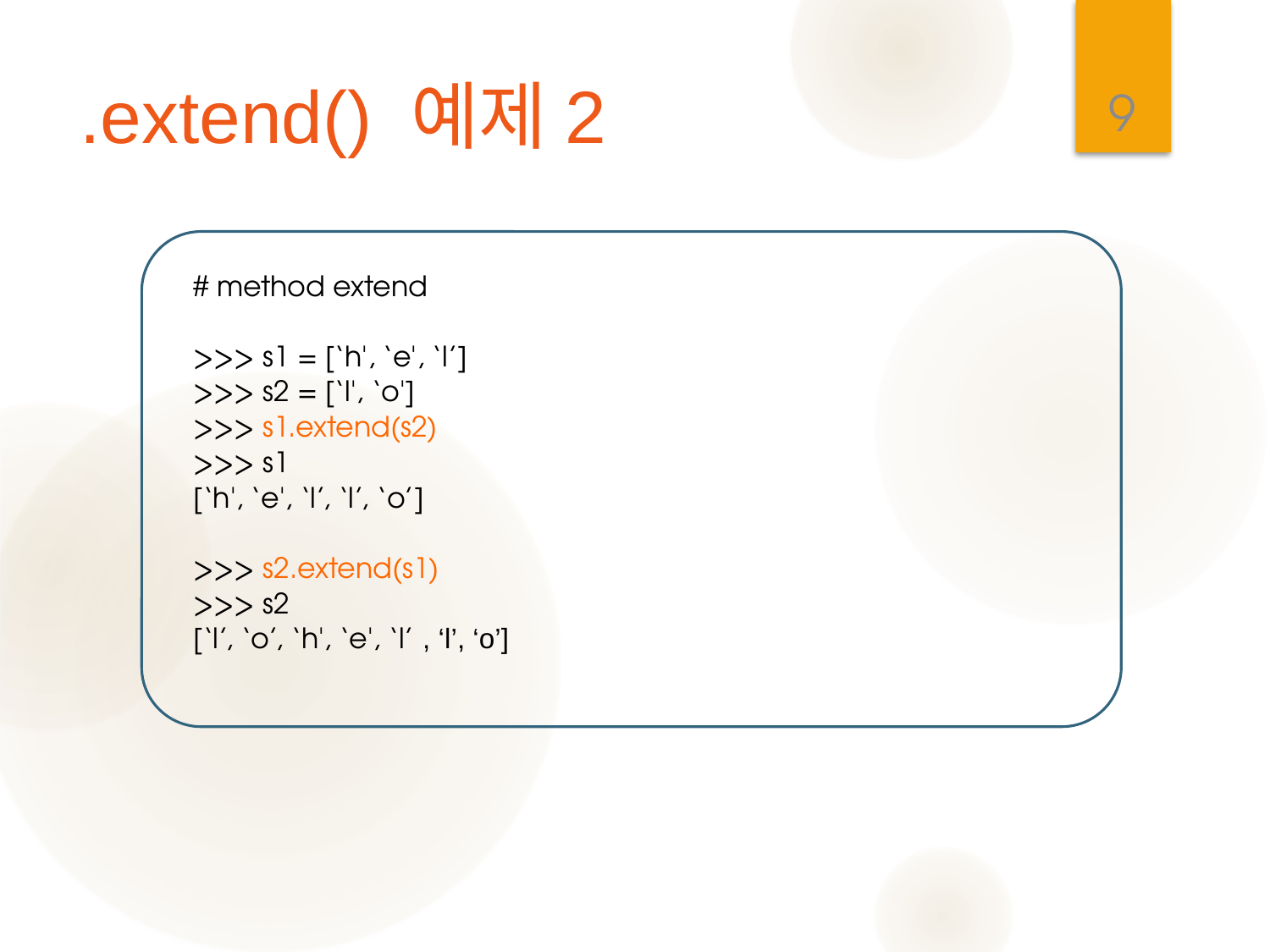

9
# .extend() 예제2

# method extend

>>> s1 = [‘h', ‘e', ‘l’]
>>> s2 = [‘l', ‘o']
>>> s1.extend(s2)
>>> s1
[‘h', ‘e', ‘l’, ‘l’, ‘o’]

>>> s2.extend(s1)
>>> s2
[‘l’, ‘o’, ‘h', ‘e', ‘l’ , ‘l’, ‘o’]